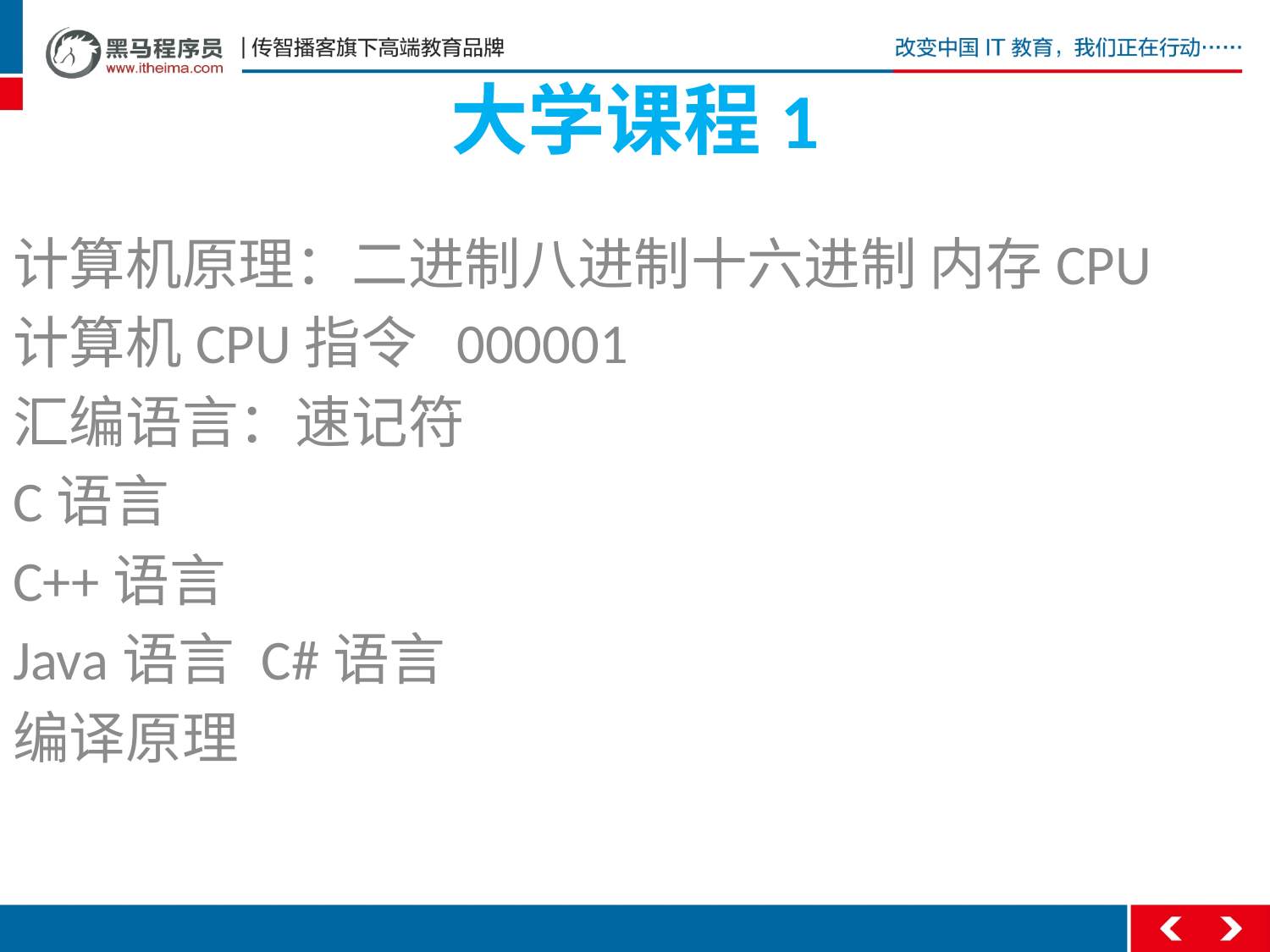

# 大学课程1
计算机原理：二进制八进制十六进制 内存CPU
计算机CPU指令  000001
汇编语言：速记符
C语言
C++语言
Java语言 C#语言
编译原理